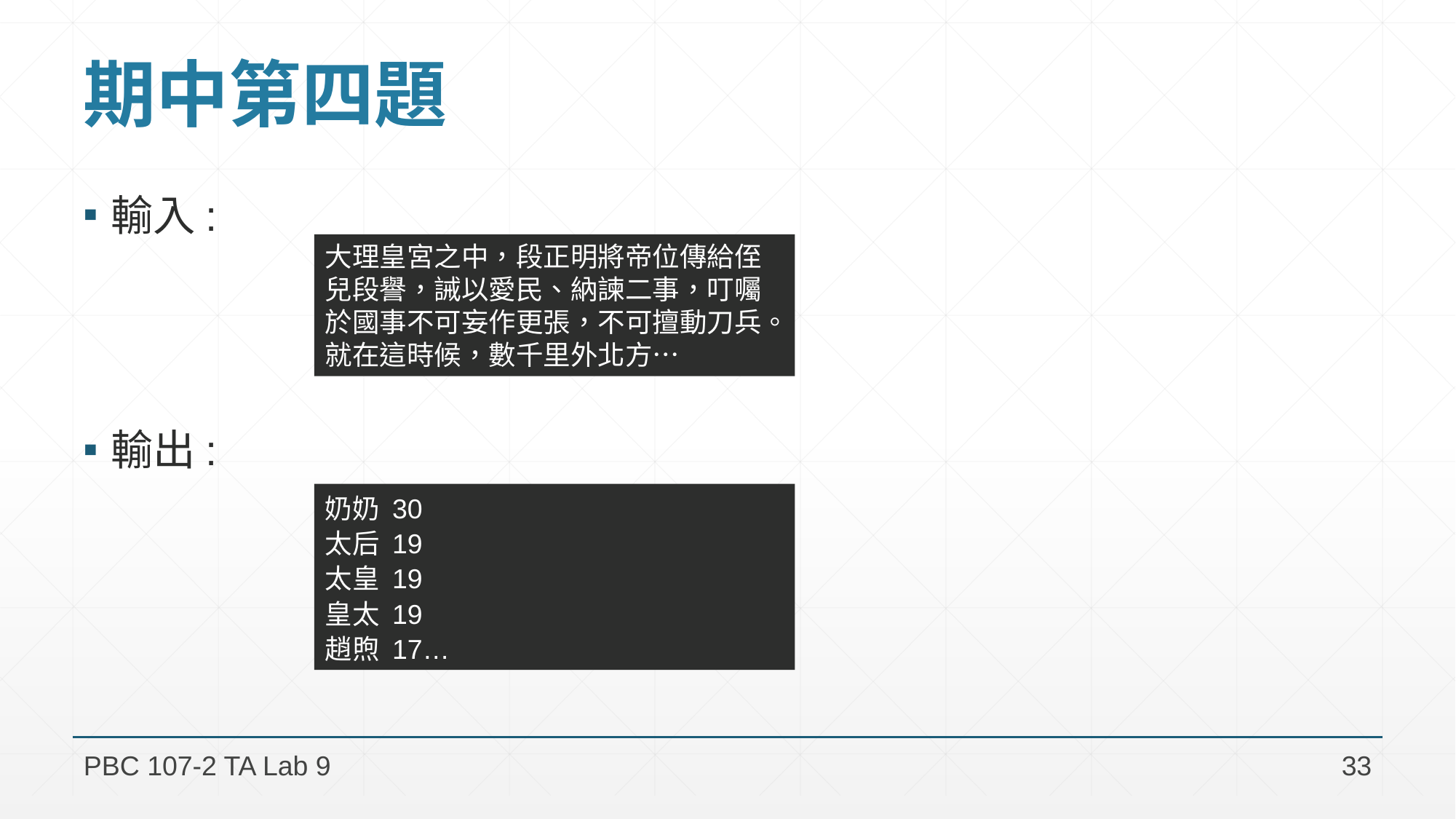

# 期中第四題
輸入:

輸出:

大理皇宮之中，段正明將帝位傳給侄兒段譽，誡以愛民、納諫二事，叮囑於國事不可妄作更張，不可擅動刀兵。就在這時候，數千里外北方…
奶奶 30
太后 19
太皇 19
皇太 19
趙煦 17…
PBC 107-2 TA Lab 9
33